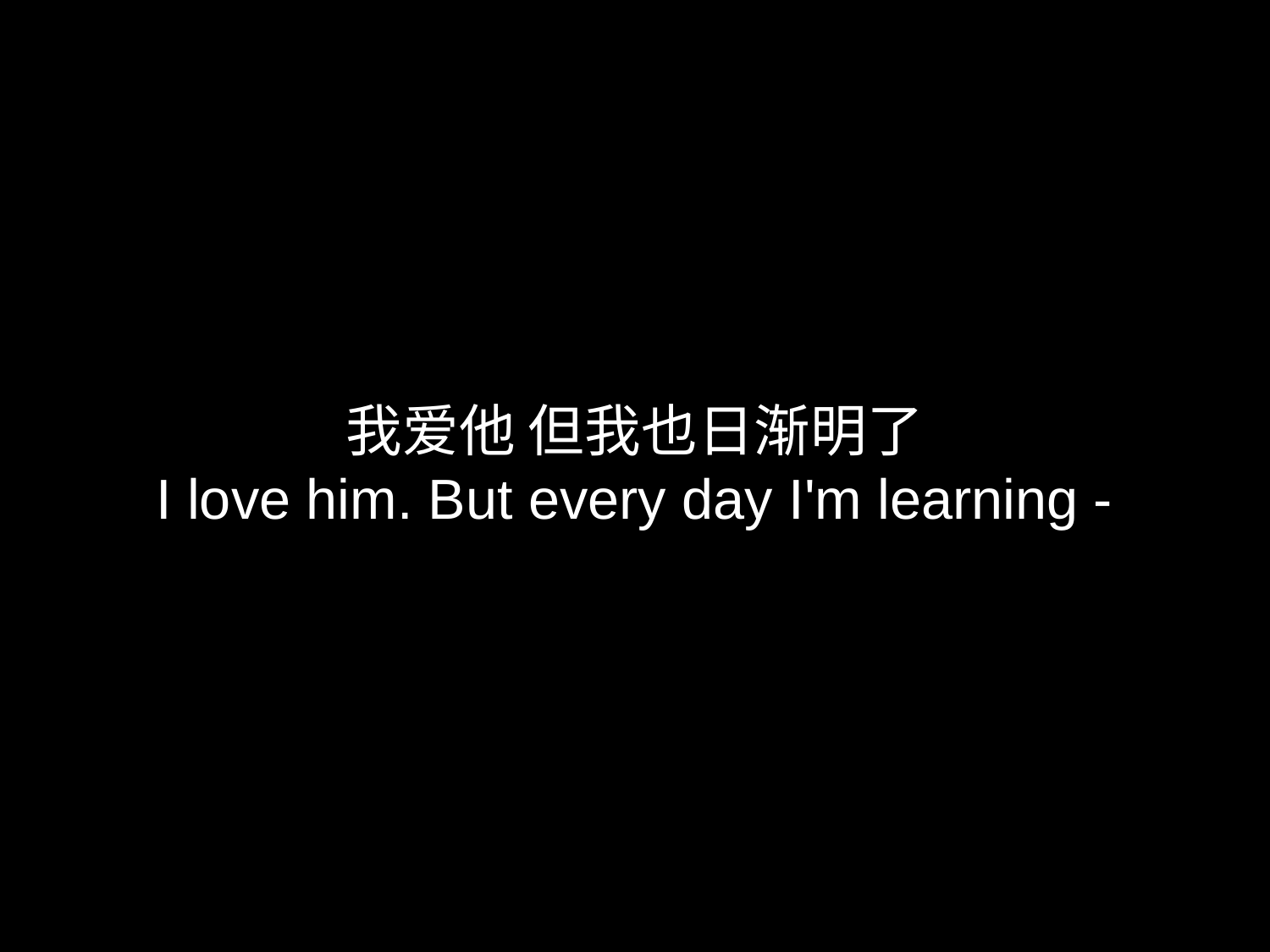

我爱他 但我也日渐明了
I love him. But every day I'm learning -